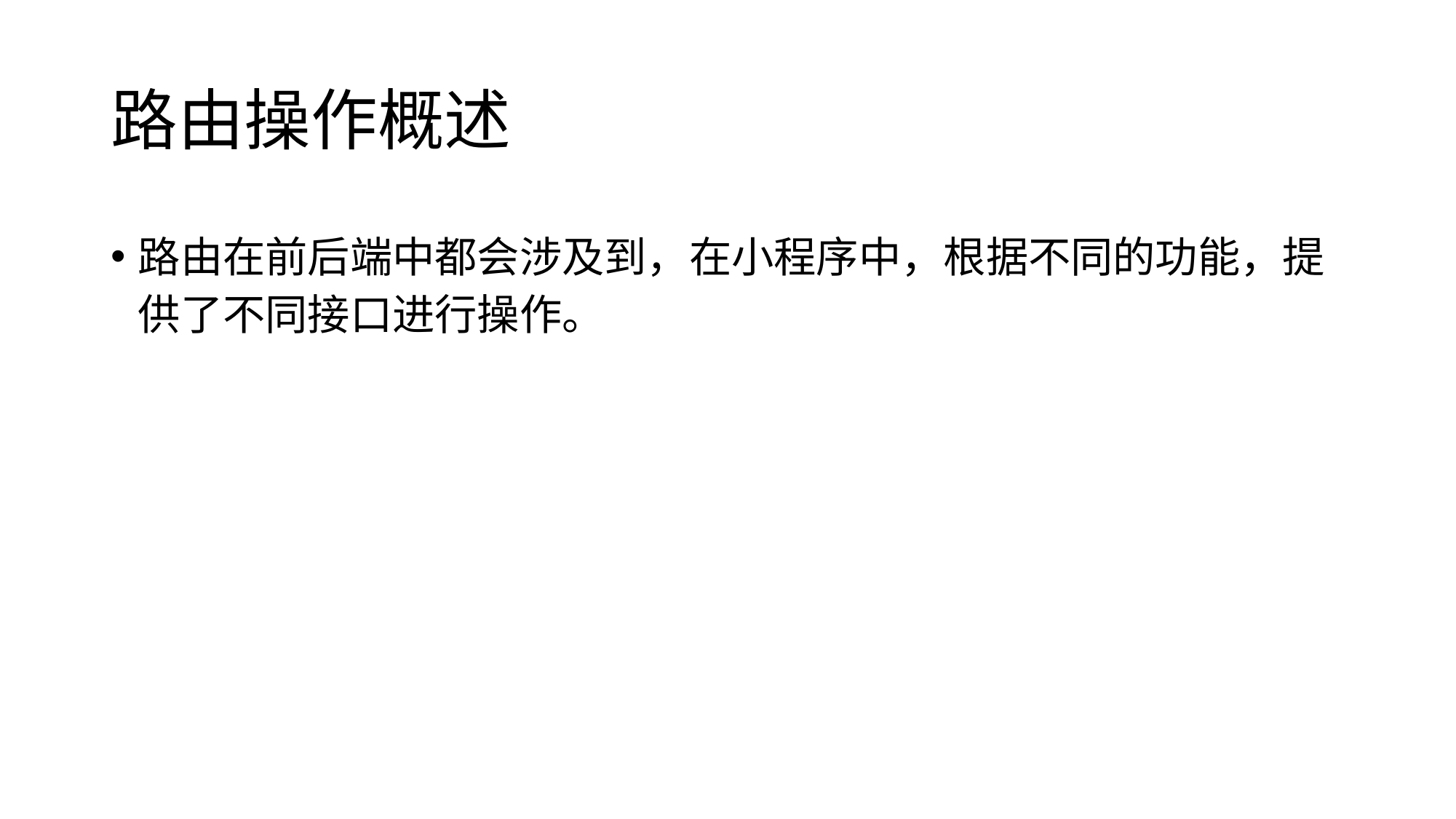

# 路由操作概述
路由在前后端中都会涉及到，在小程序中，根据不同的功能，提供了不同接口进行操作。